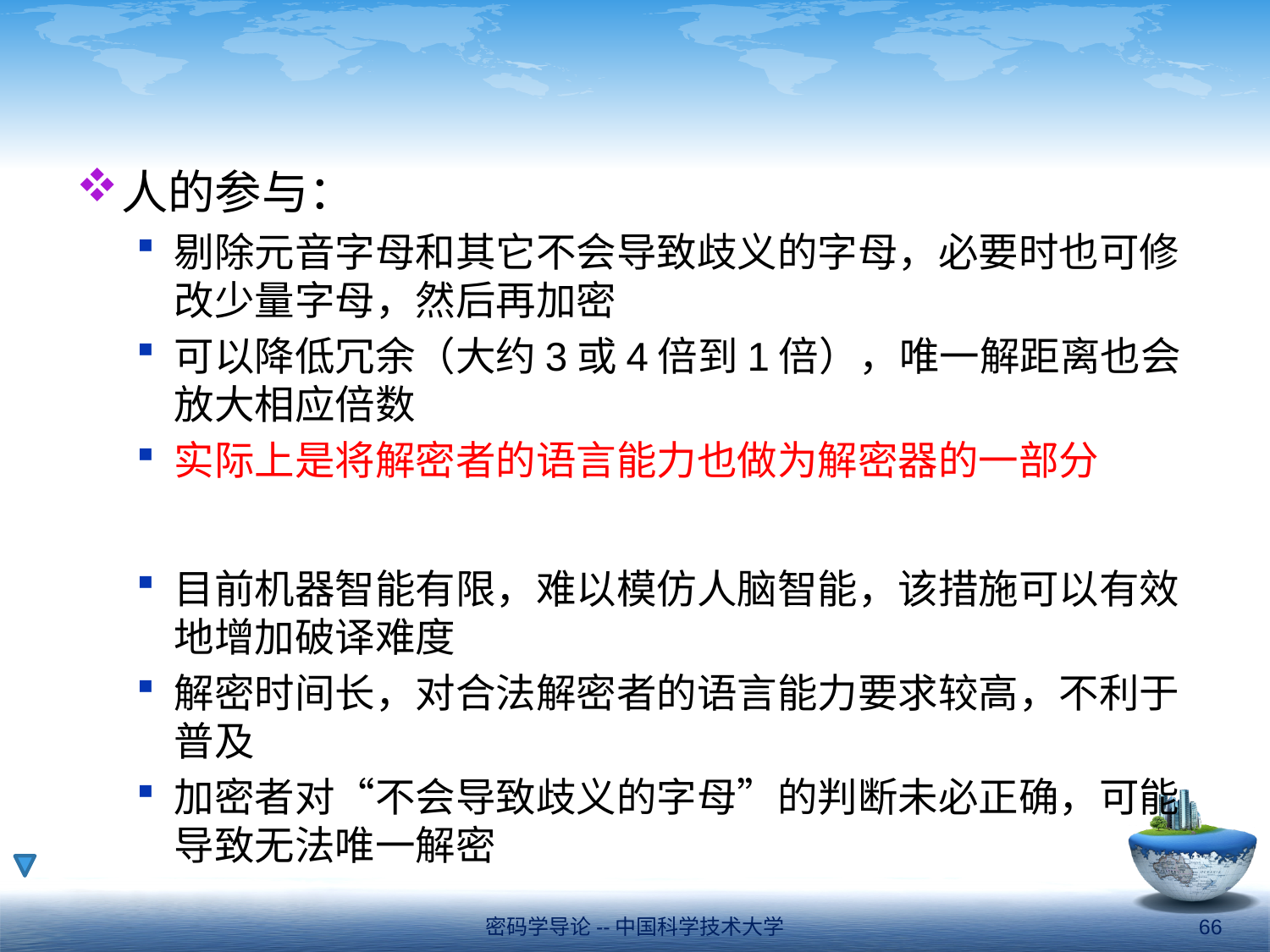

#
人的参与：
剔除元音字母和其它不会导致歧义的字母，必要时也可修改少量字母，然后再加密
可以降低冗余（大约3或4倍到1倍），唯一解距离也会放大相应倍数
实际上是将解密者的语言能力也做为解密器的一部分

目前机器智能有限，难以模仿人脑智能，该措施可以有效地增加破译难度
解密时间长，对合法解密者的语言能力要求较高，不利于普及
加密者对“不会导致歧义的字母”的判断未必正确，可能导致无法唯一解密

密码学导论--中国科学技术大学
66